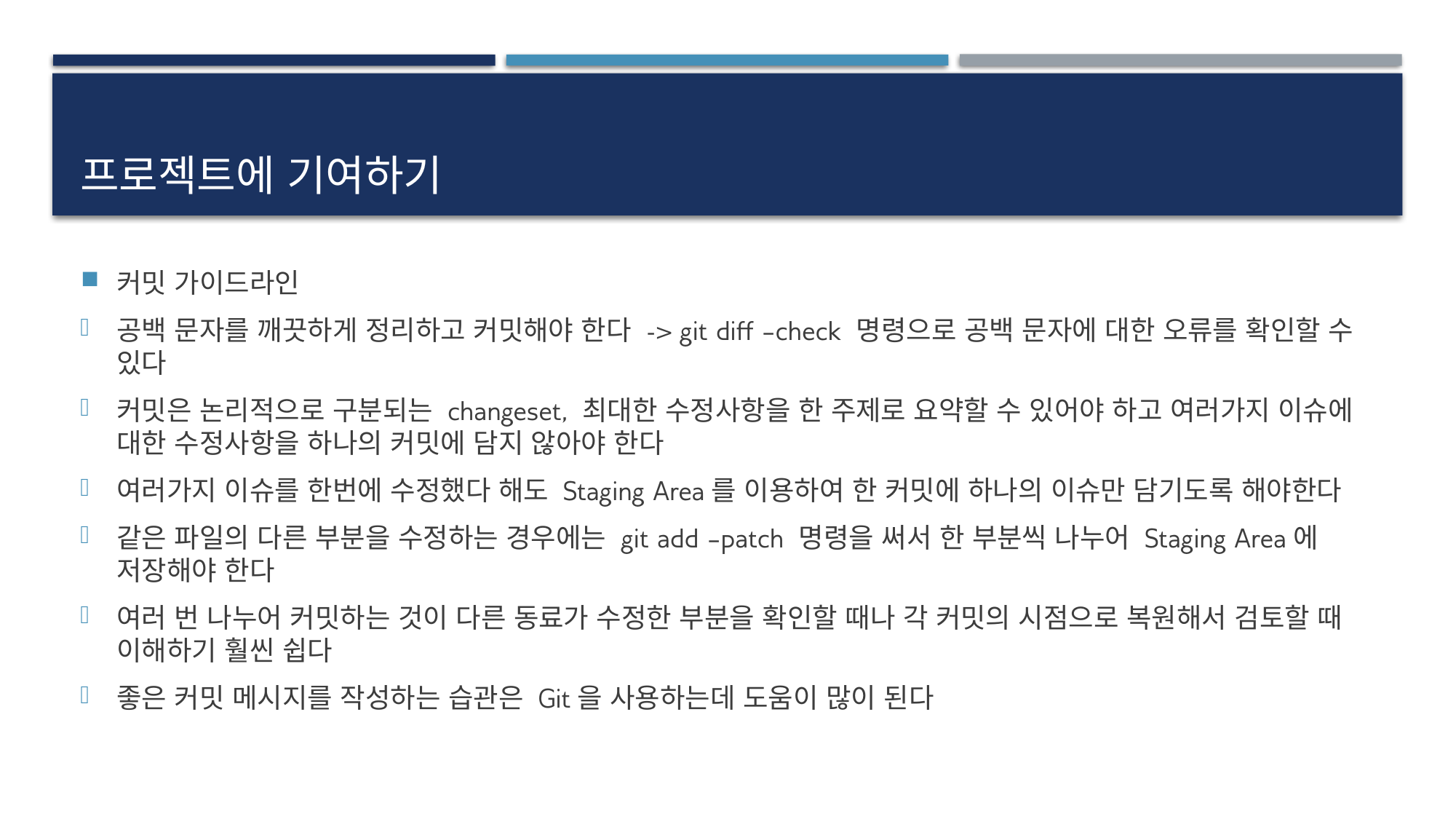

# 프로젝트에 기여하기
커밋 가이드라인
공백 문자를 깨끗하게 정리하고 커밋해야 한다 -> git diff –check 명령으로 공백 문자에 대한 오류를 확인할 수 있다
커밋은 논리적으로 구분되는 changeset, 최대한 수정사항을 한 주제로 요약할 수 있어야 하고 여러가지 이슈에 대한 수정사항을 하나의 커밋에 담지 않아야 한다
여러가지 이슈를 한번에 수정했다 해도 Staging Area를 이용하여 한 커밋에 하나의 이슈만 담기도록 해야한다
같은 파일의 다른 부분을 수정하는 경우에는 git add –patch 명령을 써서 한 부분씩 나누어 Staging Area에 저장해야 한다
여러 번 나누어 커밋하는 것이 다른 동료가 수정한 부분을 확인할 때나 각 커밋의 시점으로 복원해서 검토할 때 이해하기 훨씬 쉽다
좋은 커밋 메시지를 작성하는 습관은 Git을 사용하는데 도움이 많이 된다